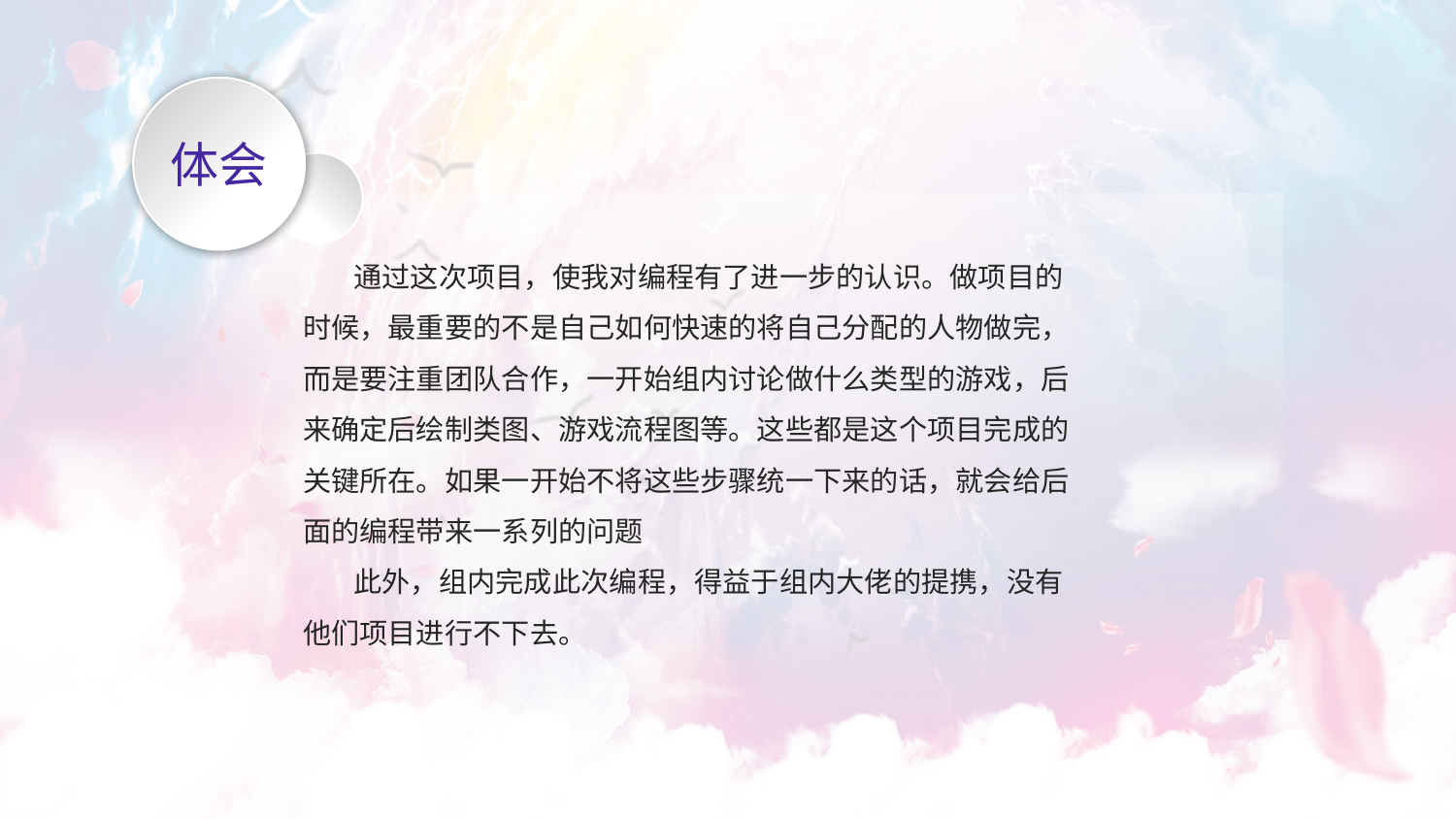

体会

       通过这次项目，使我对编程有了进一步的认识。做项目的时候，最重要的不是自己如何快速的将自己分配的人物做完，而是要注重团队合作，一开始组内讨论做什么类型的游戏，后来确定后绘制类图、游戏流程图等。这些都是这个项目完成的关键所在。如果一开始不将这些步骤统一下来的话，就会给后面的编程带来一系列的问题
       此外，组内完成此次编程，得益于组内大佬的提携，没有他们项目进行不下去。